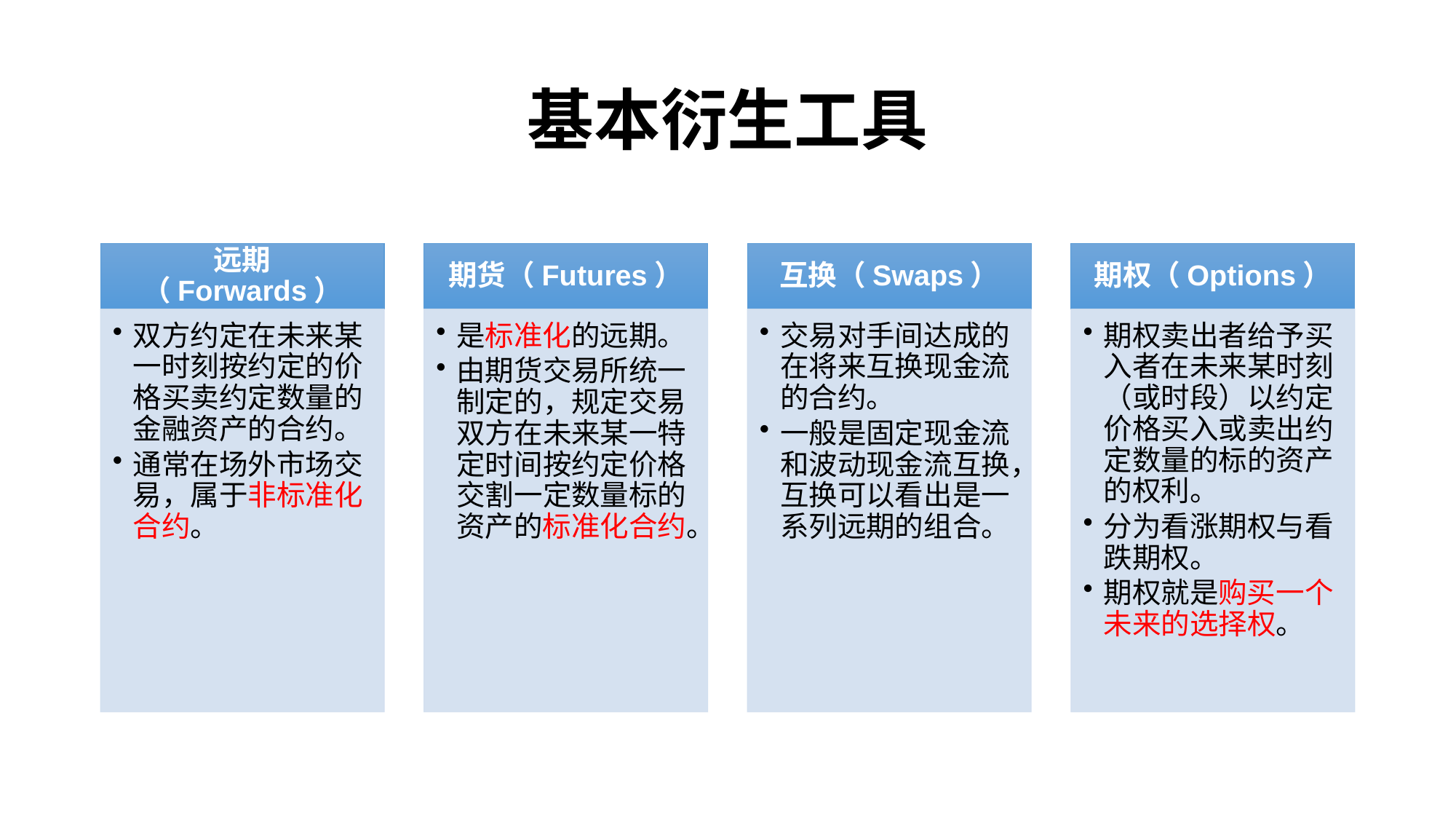

# 基本衍生工具
远期（Forwards）
双方约定在未来某一时刻按约定的价格买卖约定数量的金融资产的合约。
通常在场外市场交易，属于非标准化合约。
期货（Futures）
是标准化的远期。
由期货交易所统一制定的，规定交易双方在未来某一特定时间按约定价格交割一定数量标的资产的标准化合约。
互换（Swaps）
交易对手间达成的在将来互换现金流的合约。
一般是固定现金流和波动现金流互换，互换可以看出是一系列远期的组合。
期权（Options）
期权卖出者给予买入者在未来某时刻（或时段）以约定价格买入或卖出约定数量的标的资产的权利。
分为看涨期权与看跌期权。
期权就是购买一个未来的选择权。